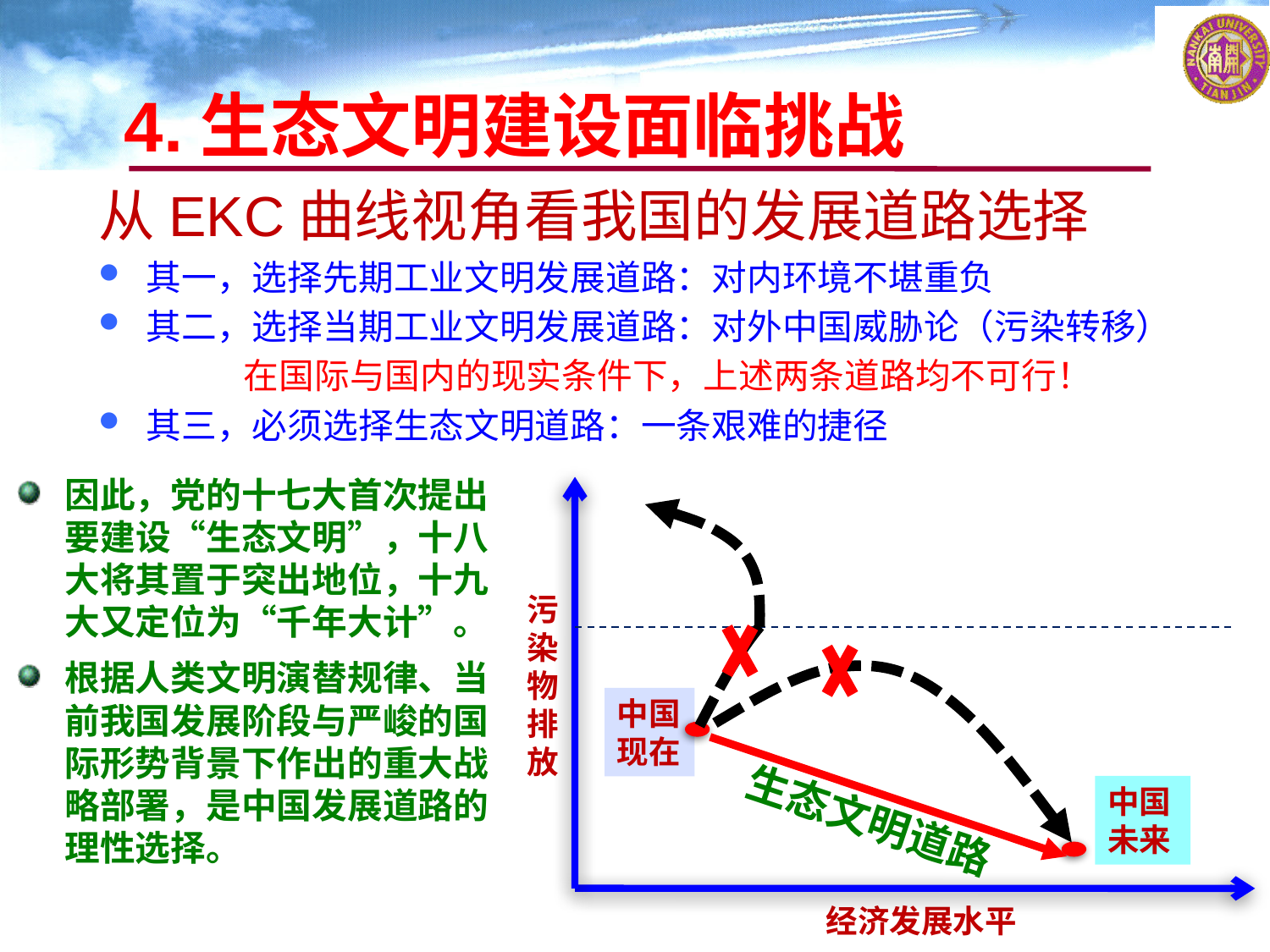

4.生态文明建设面临挑战
从EKC曲线视角看我国的发展道路选择
其一，选择先期工业文明发展道路：对内环境不堪重负
其二，选择当期工业文明发展道路：对外中国威胁论（污染转移）
  在国际与国内的现实条件下，上述两条道路均不可行！
其三，必须选择生态文明道路：一条艰难的捷径

因此，党的十七大首次提出要建设“生态文明”，十八大将其置于突出地位，十九大又定位为“千年大计”。
根据人类文明演替规律、当前我国发展阶段与严峻的国际形势背景下作出的重大战略部署，是中国发展道路的理性选择。
污染物排放
经济发展水平

中国现在

中国未来
生态文明道路